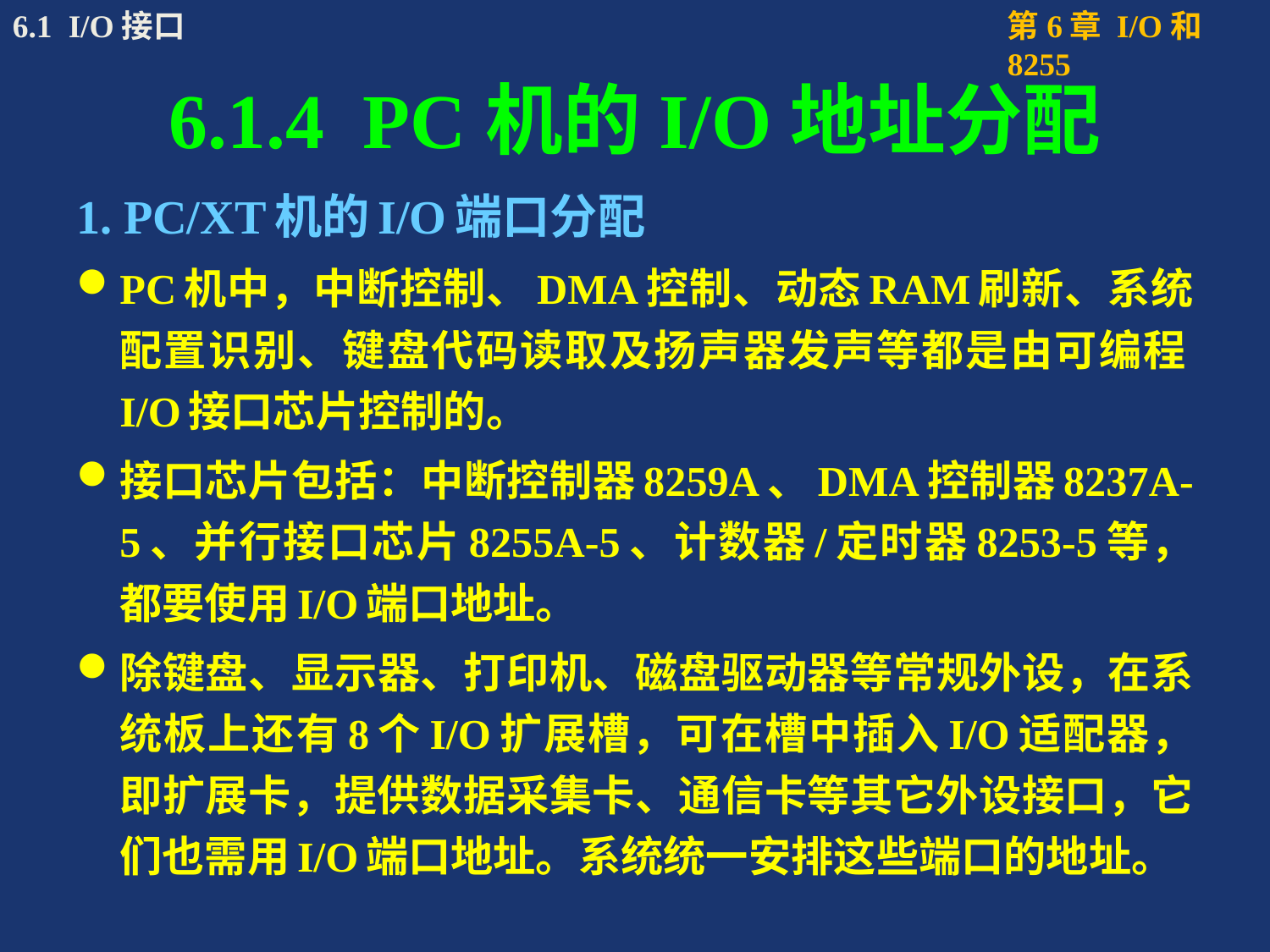

# 6.1.4  PC机的I/O地址分配
1. PC/XT机的I/O端口分配
PC机中，中断控制、DMA控制、动态RAM刷新、系统配置识别、键盘代码读取及扬声器发声等都是由可编程I/O接口芯片控制的。
接口芯片包括：中断控制器8259A、DMA控制器8237A-5、并行接口芯片8255A-5、计数器/定时器8253-5等，都要使用I/O端口地址。
除键盘、显示器、打印机、磁盘驱动器等常规外设，在系统板上还有8个I/O扩展槽，可在槽中插入I/O适配器，即扩展卡，提供数据采集卡、通信卡等其它外设接口，它们也需用I/O端口地址。系统统一安排这些端口的地址。